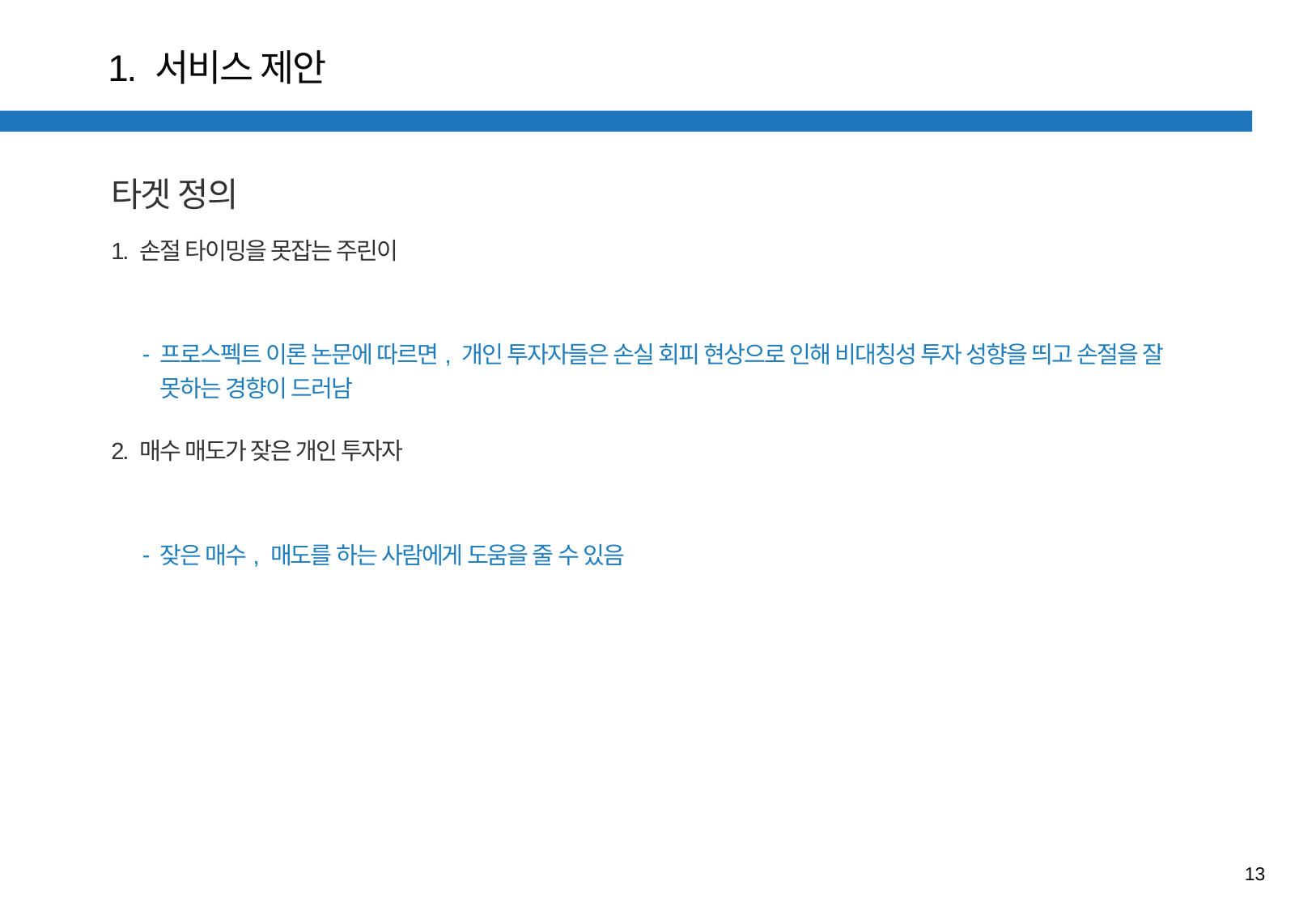

1. 서비스 제안
타겟 정의
1. 손절 타이밍을 못잡는 주린이
2. 매수 매도가 잦은 개인 투자자
프로스펙트 이론 논문에 따르면, 개인 투자자들은 손실 회피 현상으로 인해 비대칭성 투자 성향을 띄고 손절을 잘 못하는 경향이 드러남
잦은 매수, 매도를 하는 사람에게 도움을 줄 수 있음